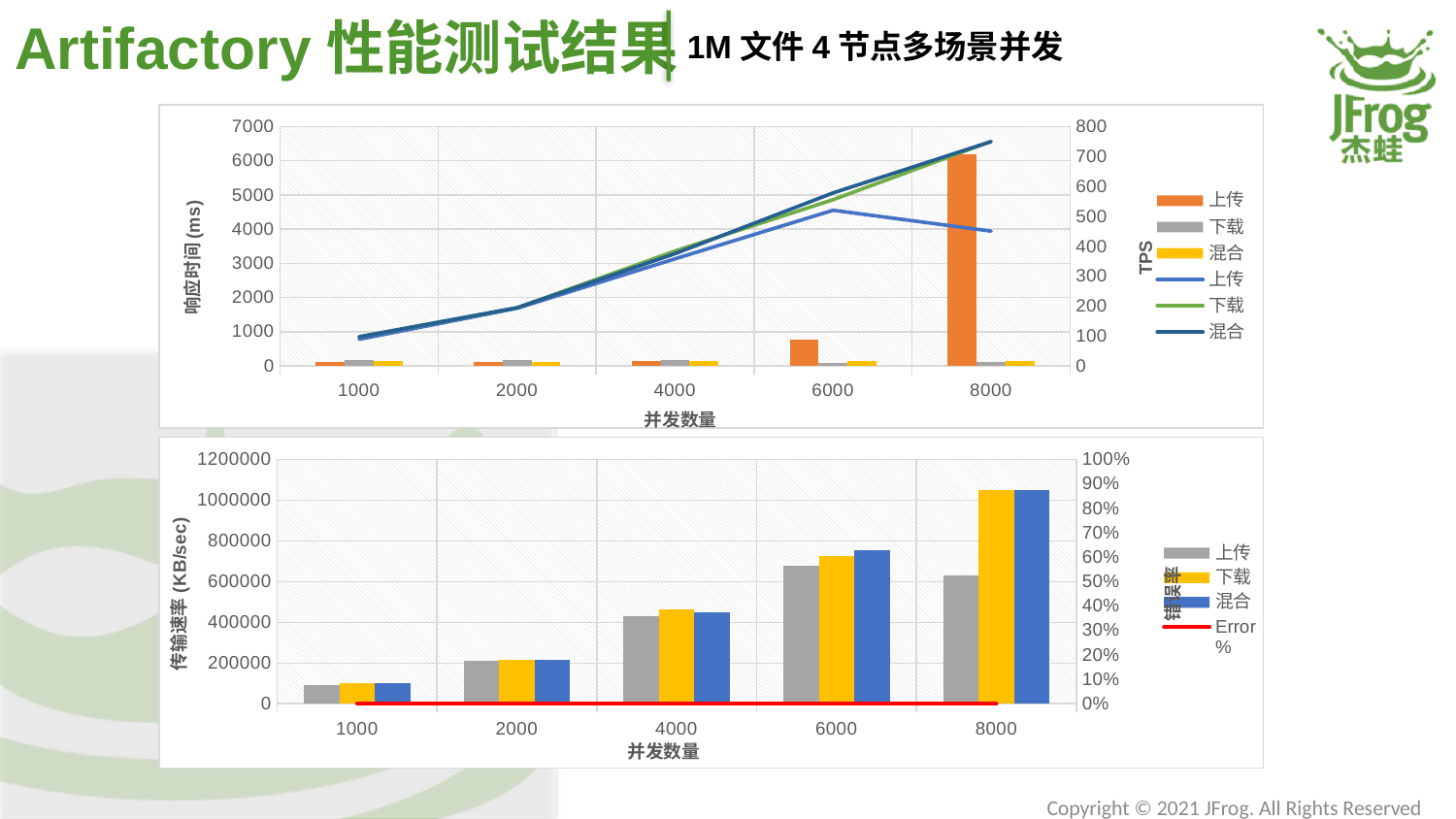

# Artifactory性能测试结果

1M文件4节点多场景并发

### Chart

| Category | 上传 | 下载 | 混合 | 上传 | 下载 | 混合 |
|---|---|---|---|---|---|---|
| 1000 | 118.0 | 166.95 | 134.0 | 89.12 | 97.48 | 97.28 |
| 2000 | 102.95 | 161.9 | 131.0 | 192.7 | 194.19 | 194.76 |
| 4000 | 141.95 | 173.0 | 133.0 | 358.1 | 384.14 | 375.41 |
| 6000 | 763.0 | 97.0 | 136.0 | 520.43 | 555.92 | 578.31 |
| 8000 | 6180.75 | 103.0 | 142.0 | 450.7 | 750.33 | 749.84 |

### Chart

| Category | 上传 | 下载 | 混合 | Error % |
|---|---|---|---|---|
| 1000 | 93648.19 | 102479.5 | 102300.20000000001 | 0.0 |
| 2000 | 212125.82 | 213853.06 | 214558.06999999998 | 0.0 |
| 4000 | 430018.7 | 461437.5 | 451112.0 | 0.0 |
| 6000 | 676985.32 | 723378.54 | 752761.43 | 0.0 |
| 8000 | 631358.8 | 1051388.16 | 1051007.71 | 0.0 |
Copyright © 2021 JFrog. All Rights Reserved